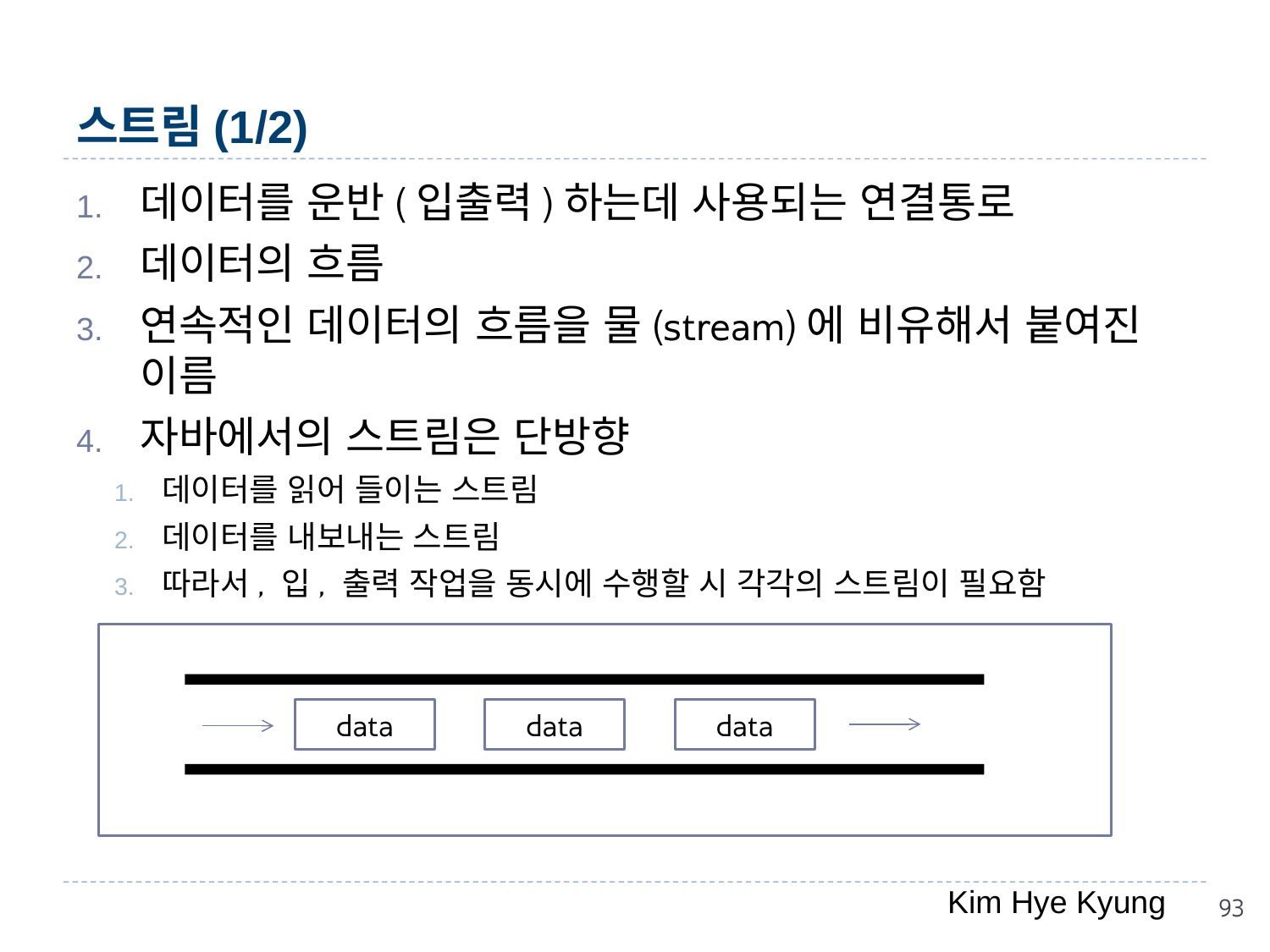

# 스트림(1/2)
데이터를 운반(입출력)하는데 사용되는 연결통로
데이터의 흐름
연속적인 데이터의 흐름을 물(stream)에 비유해서 붙여진 이름
자바에서의 스트림은 단방향
데이터를 읽어 들이는 스트림
데이터를 내보내는 스트림
따라서, 입, 출력 작업을 동시에 수행할 시 각각의 스트림이 필요함

data
data
data

93